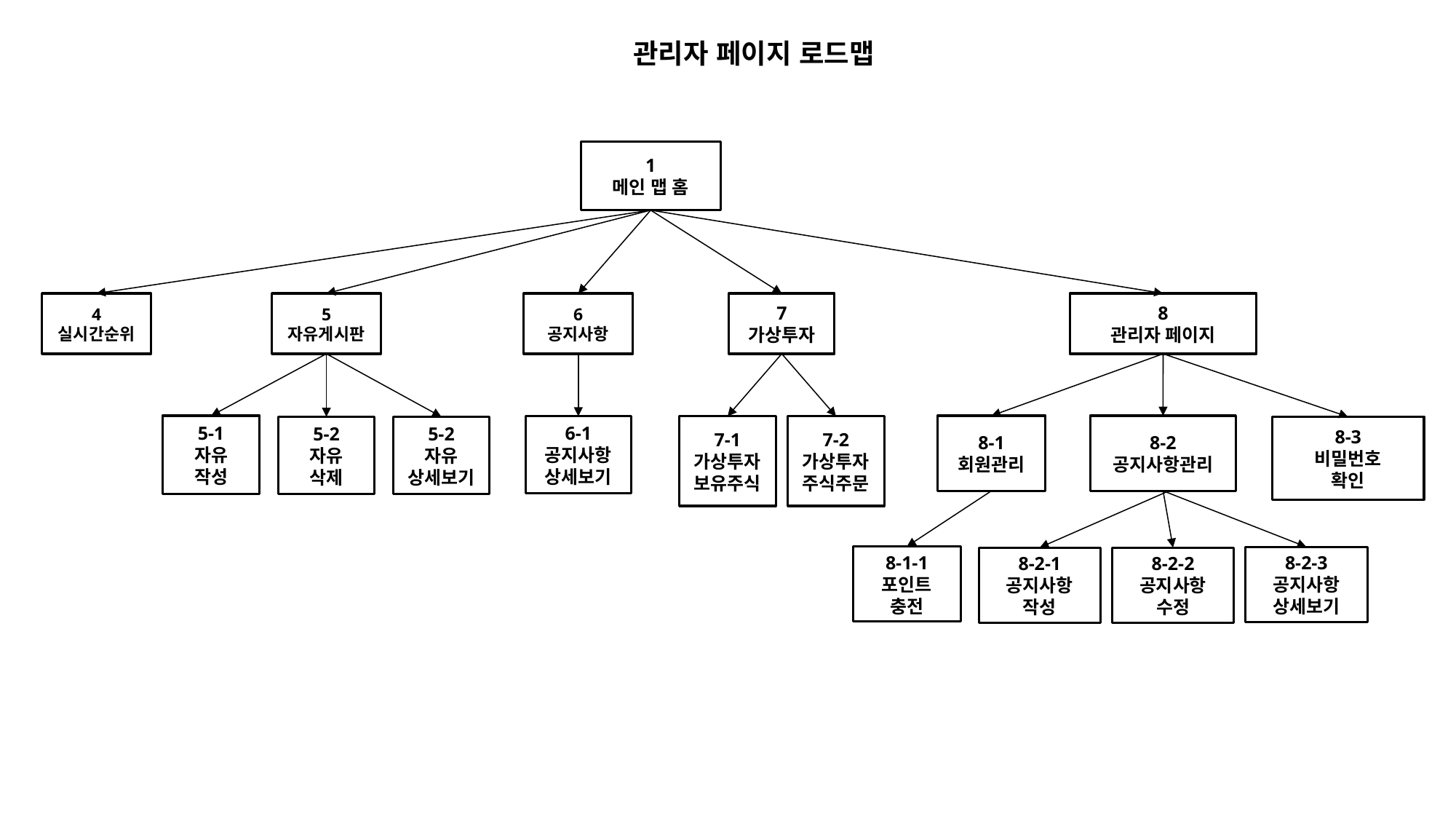

관리자 페이지 로드맵
1
메인 맵 홈
6
공지사항
8
관리자 페이지
4
실시간순위
5
자유게시판
7
가상투자
8-2
공지사항관리
8-1
회원관리
5-1
자유
작성
7-1
가상투자
보유주식
7-2
가상투자
주식주문
6-1
공지사항
상세보기
8-3
비밀번호
확인
5-2
자유
삭제
5-2
자유
상세보기
8-1-1
포인트
충전
8-2-3
공지사항
상세보기
8-2-1
공지사항
작성
8-2-2
공지사항
수정